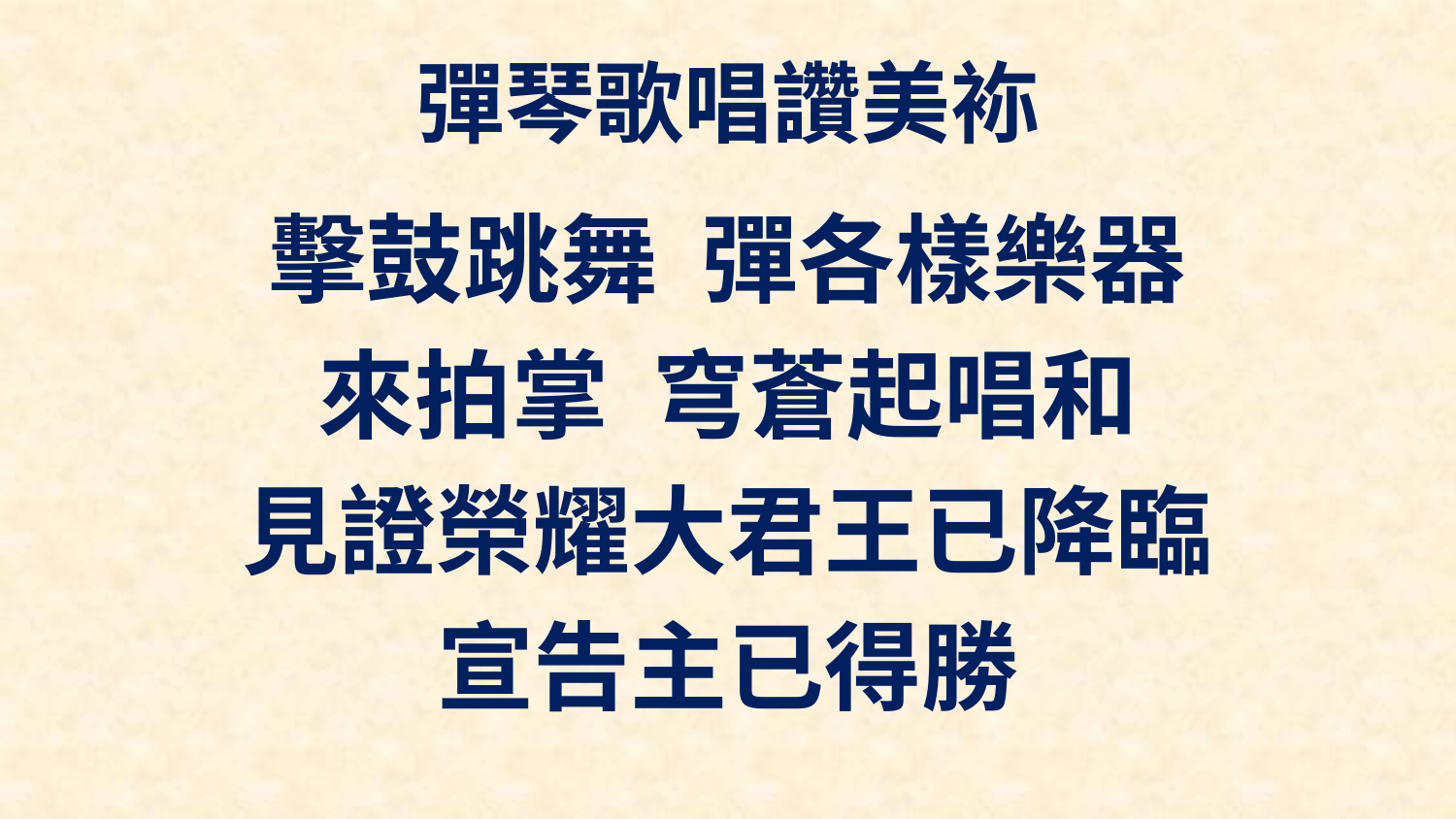

# 彈琴歌唱讚美袮
擊鼓跳舞  彈各樣樂器
來拍掌  穹蒼起唱和
見證榮耀大君王已降臨
宣告主已得勝